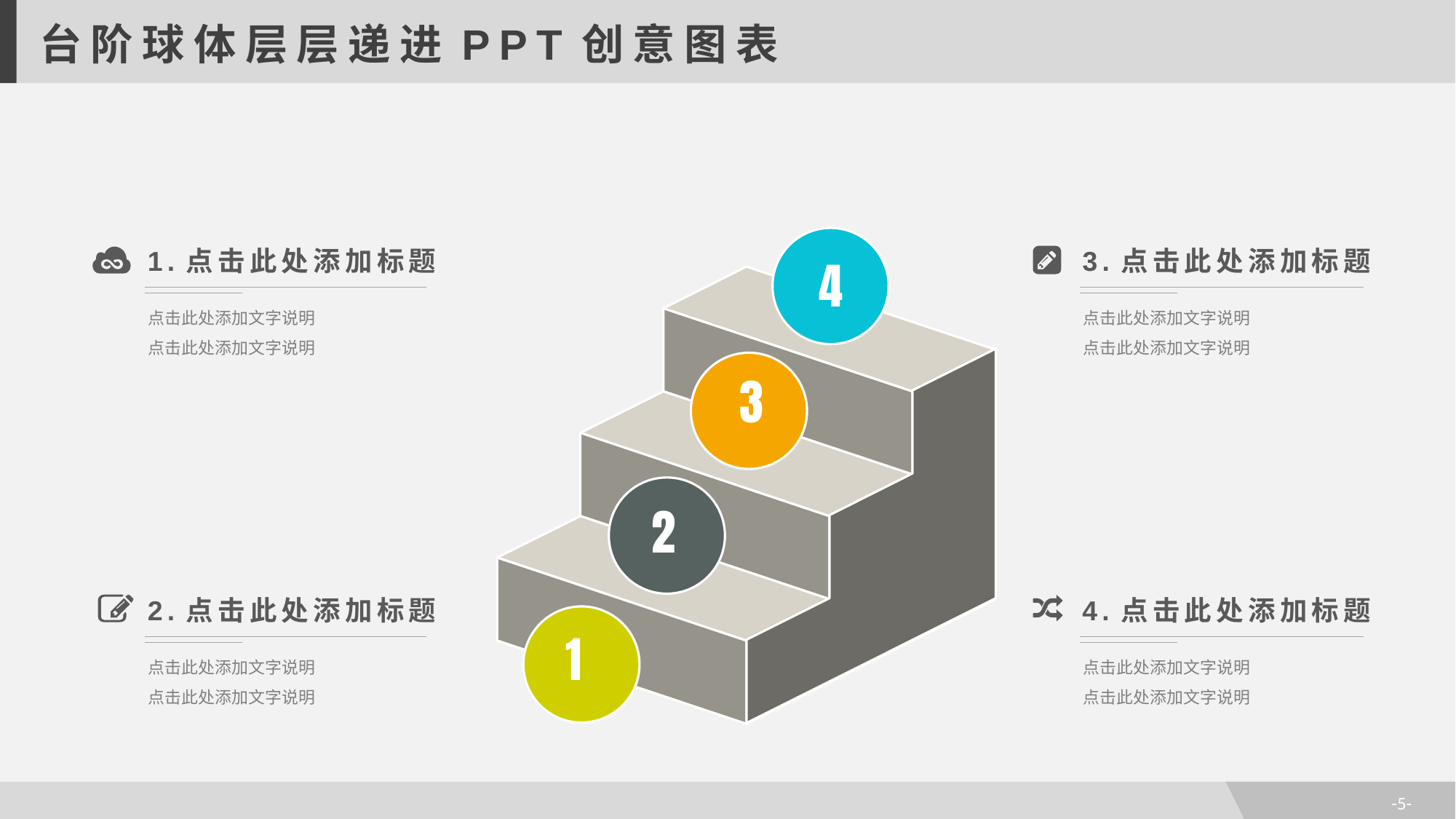

台阶球体层层递进PPT创意图表

1.点击此处添加标题

点击此处添加文字说明
点击此处添加文字说明
3.点击此处添加标题

点击此处添加文字说明
点击此处添加文字说明
4
3
2
2.点击此处添加标题

点击此处添加文字说明
点击此处添加文字说明
4.点击此处添加标题

点击此处添加文字说明
点击此处添加文字说明
1
-5-